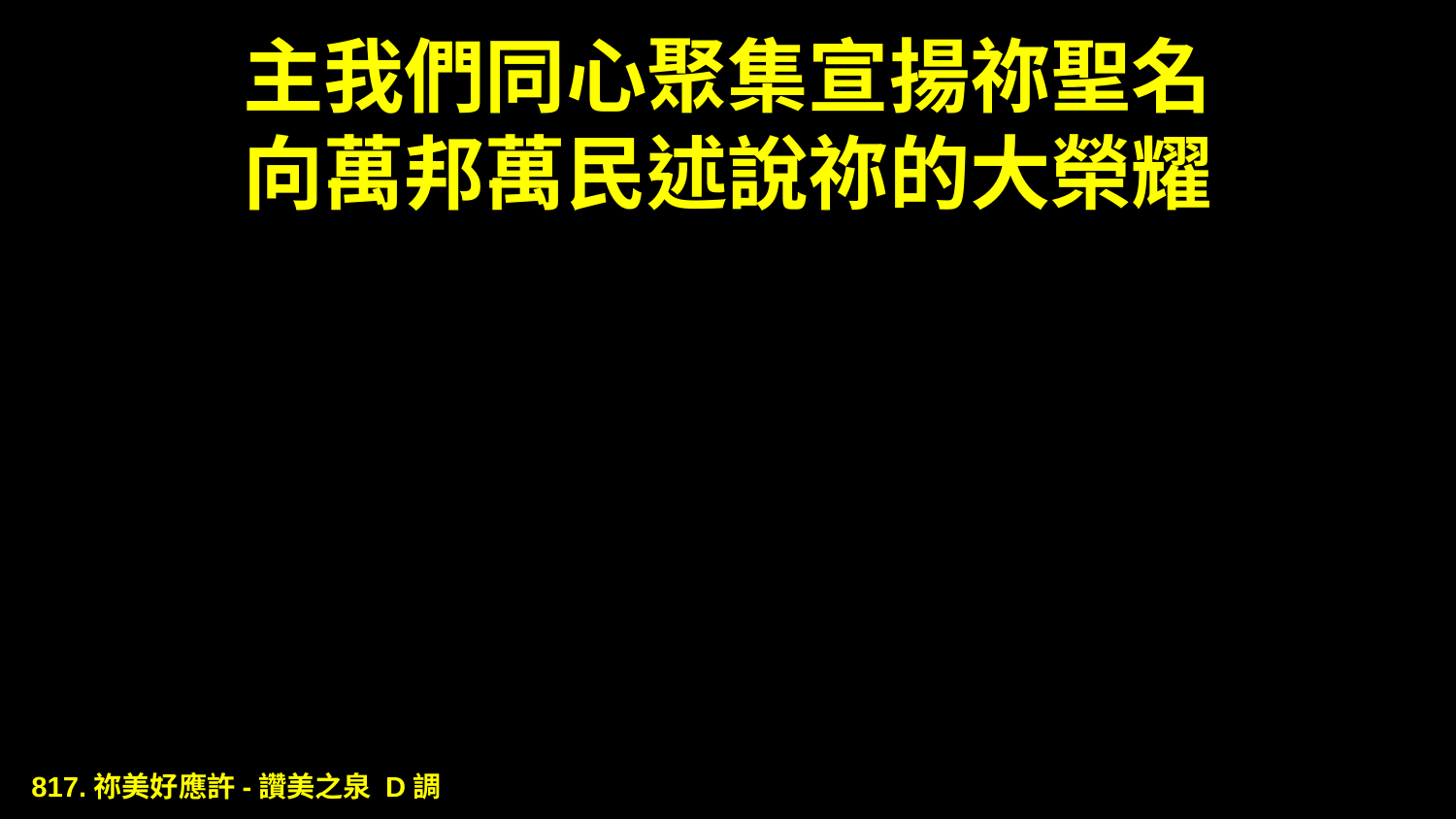

# 主我們同心聚集宣揚祢聖名 向萬邦萬民述說祢的大榮耀
817.祢美好應許-讚美之泉 D調